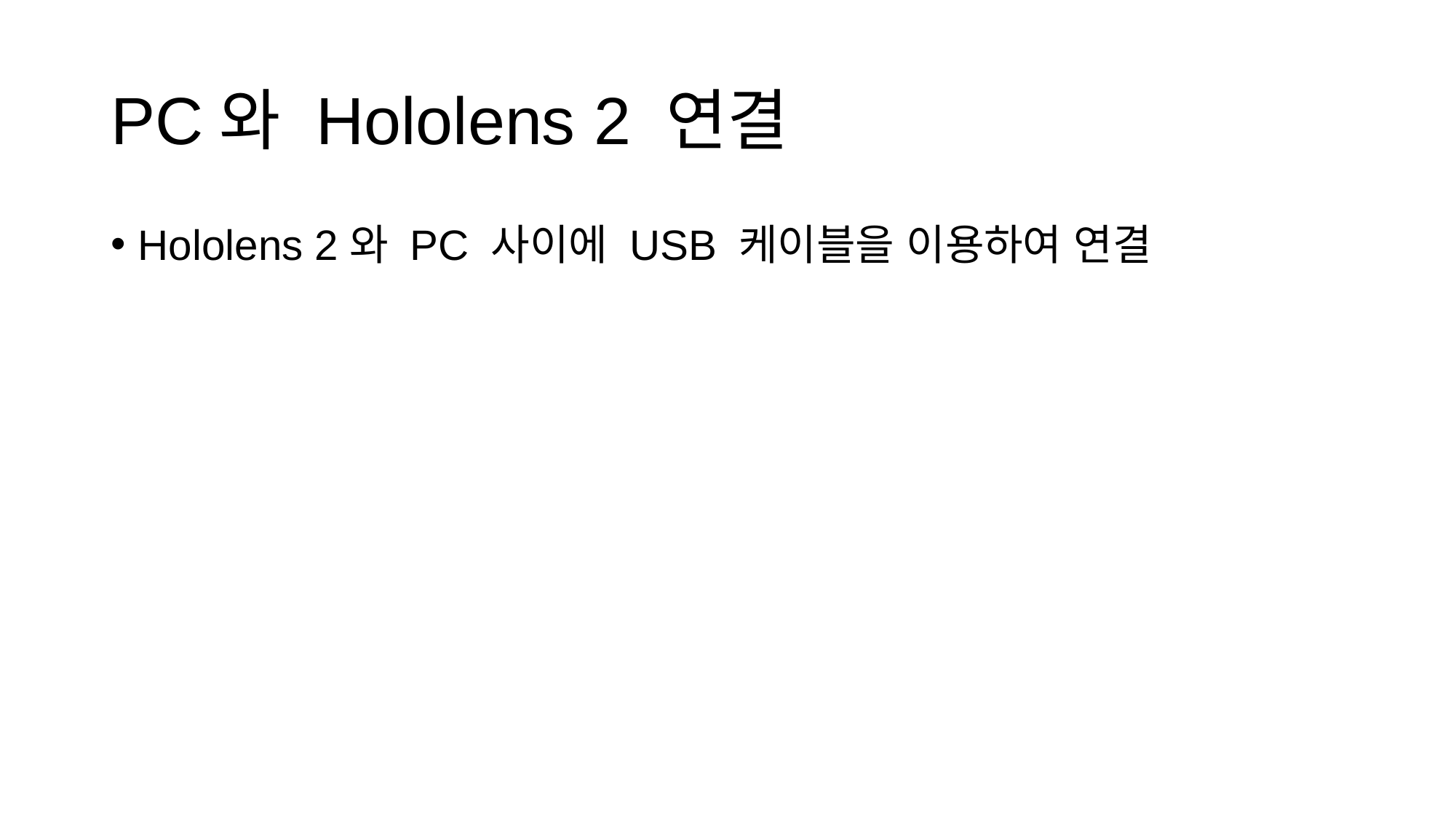

# PC와 Hololens 2 연결
Hololens 2와 PC 사이에 USB 케이블을 이용하여 연결